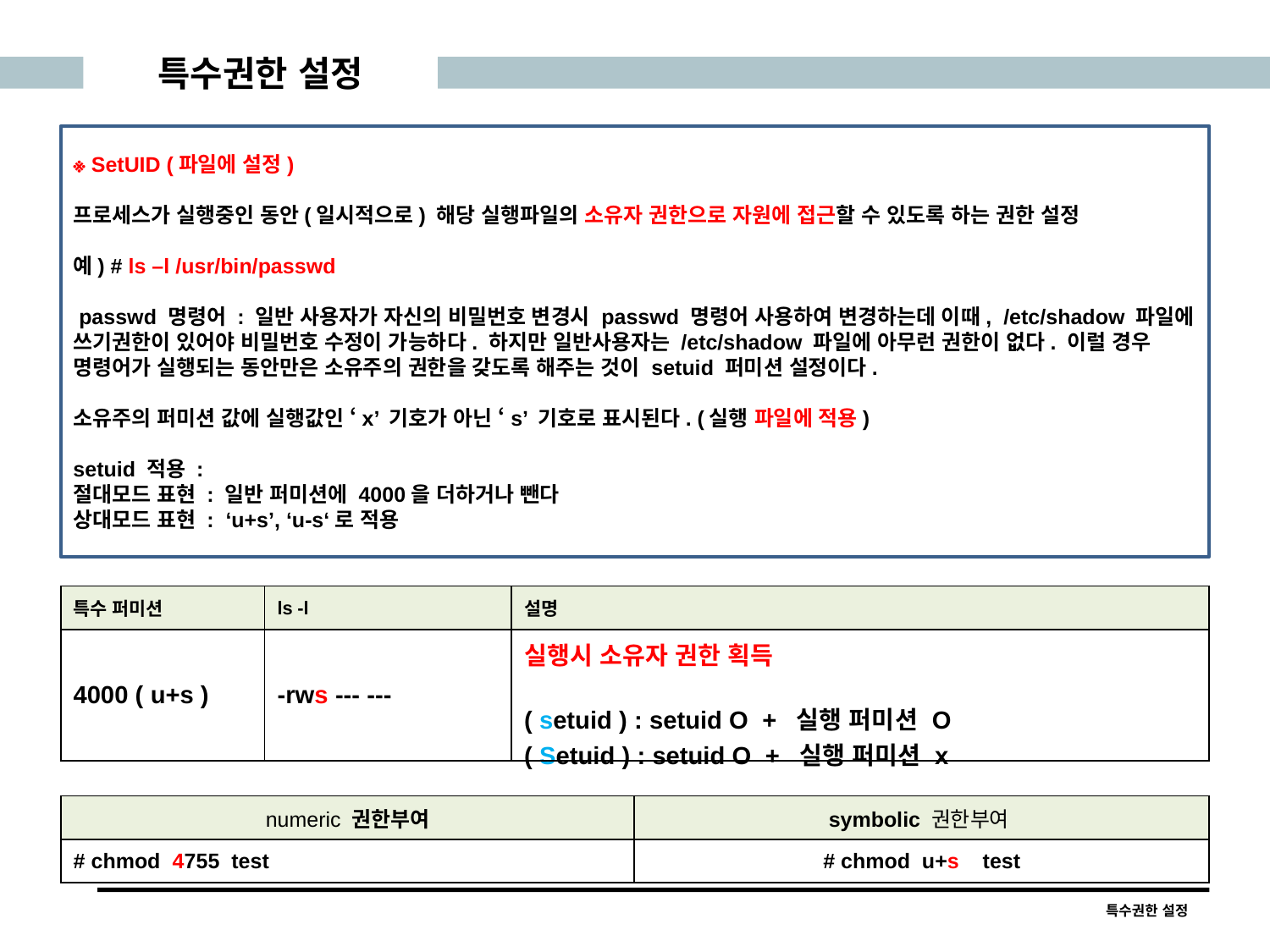

특수권한 설정

※ SetUID (파일에 설정)

프로세스가 실행중인 동안(일시적으로) 해당 실행파일의 소유자 권한으로 자원에 접근할 수 있도록 하는 권한 설정

예) # ls –l /usr/bin/passwd

 passwd 명령어 : 일반 사용자가 자신의 비밀번호 변경시 passwd 명령어 사용하여 변경하는데 이때,  /etc/shadow 파일에 쓰기권한이 있어야 비밀번호 수정이 가능하다. 하지만 일반사용자는 /etc/shadow 파일에 아무런 권한이 없다. 이럴 경우 명령어가 실행되는 동안만은 소유주의 권한을 갖도록 해주는 것이 setuid 퍼미션 설정이다.

소유주의 퍼미션 값에 실행값인 ‘x’ 기호가 아닌 ‘s’ 기호로 표시된다. (실행 파일에 적용)

setuid 적용 :
절대모드 표현 : 일반 퍼미션에 4000을 더하거나 뺀다
상대모드 표현 :  ‘u+s’, ‘u-s‘로 적용
| 특수 퍼미션 | ls -l | 설명 |
| --- | --- | --- |
| 4000 ( u+s ) | -rws --- --- | 실행시 소유자 권한 획득 ( setuid ) : setuid O + 실행 퍼미션 O ( Setuid ) : setuid O + 실행 퍼미션 x |
| numeric 권한부여 | symbolic 권한부여 |
| --- | --- |
| # chmod  4755  test | # chmod  u+s  test |

특수권한 설정